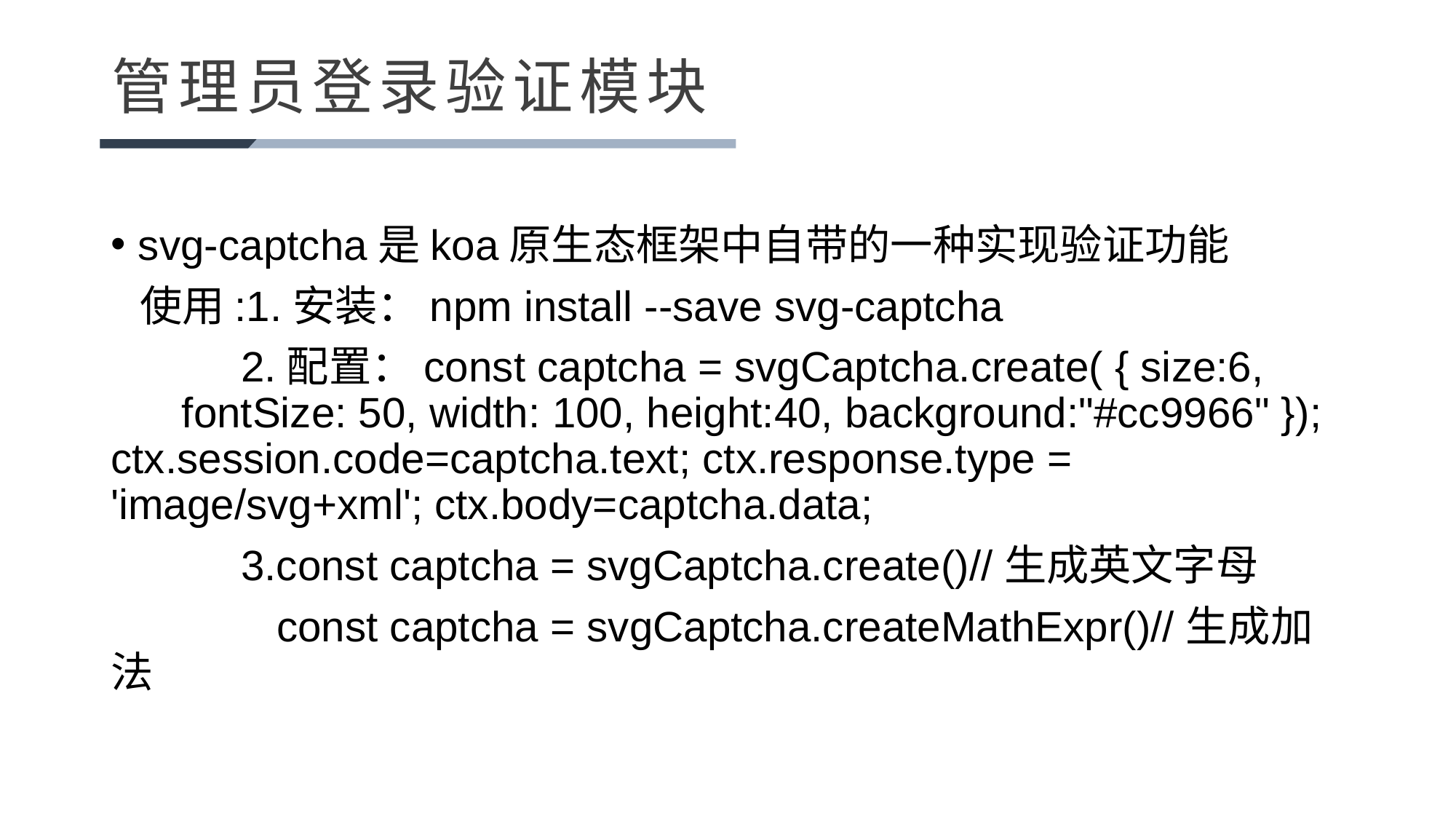

管理员登录验证模块

svg-captcha是koa原生态框架中自带的一种实现验证功能
  使用:1.安装：npm install --save svg-captcha
           2.配置：const captcha = svgCaptcha.create( { size:6,             fontSize: 50, width: 100, height:40, background:"#cc9966" }); ctx.session.code=captcha.text; ctx.response.type = 'image/svg+xml'; ctx.body=captcha.data;
           3.const captcha = svgCaptcha.create()//生成英文字母
              const captcha = svgCaptcha.createMathExpr()//生成加法